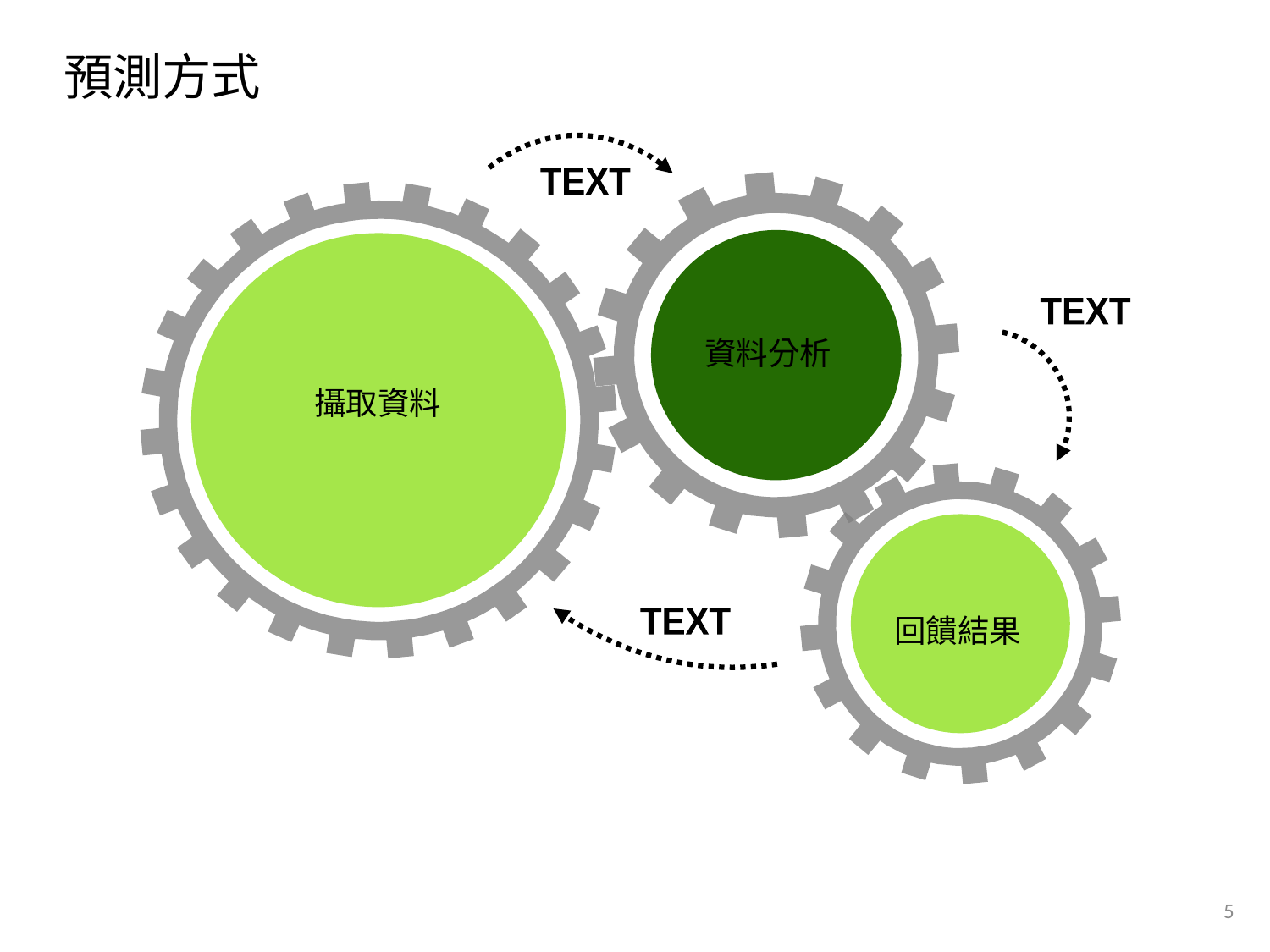

預測方式

TEXT

点击添加文本
TEXT
資料分析

攝取資料
点击添加文本

点击添加文本
回饋結果
TEXT
点击添加文本
5